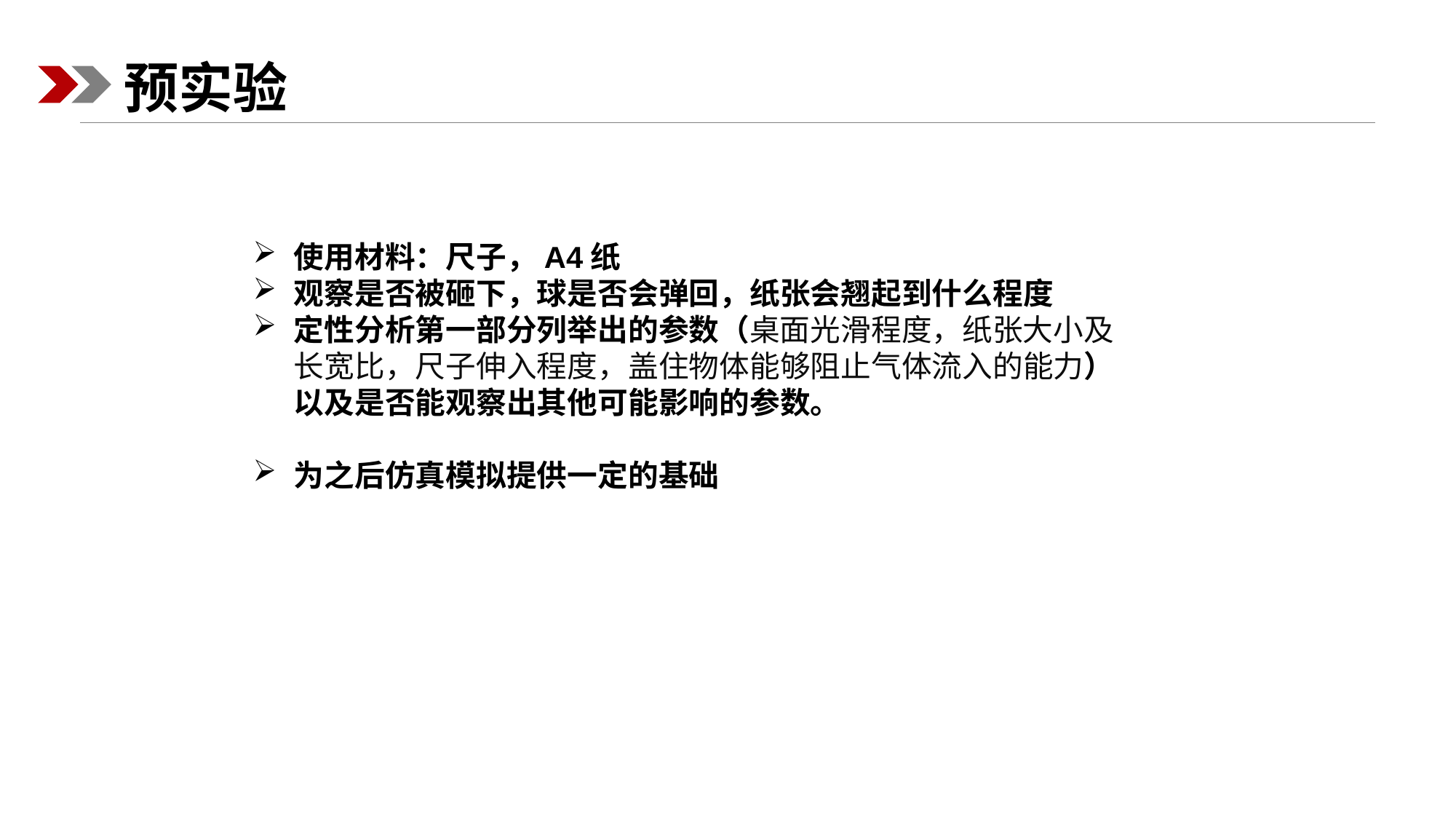

预实验

使用材料：尺子，A4纸
观察是否被砸下，球是否会弹回，纸张会翘起到什么程度
定性分析第一部分列举出的参数（桌面光滑程度，纸张大小及长宽比，尺子伸入程度，盖住物体能够阻止气体流入的能力）以及是否能观察出其他可能影响的参数。

为之后仿真模拟提供一定的基础